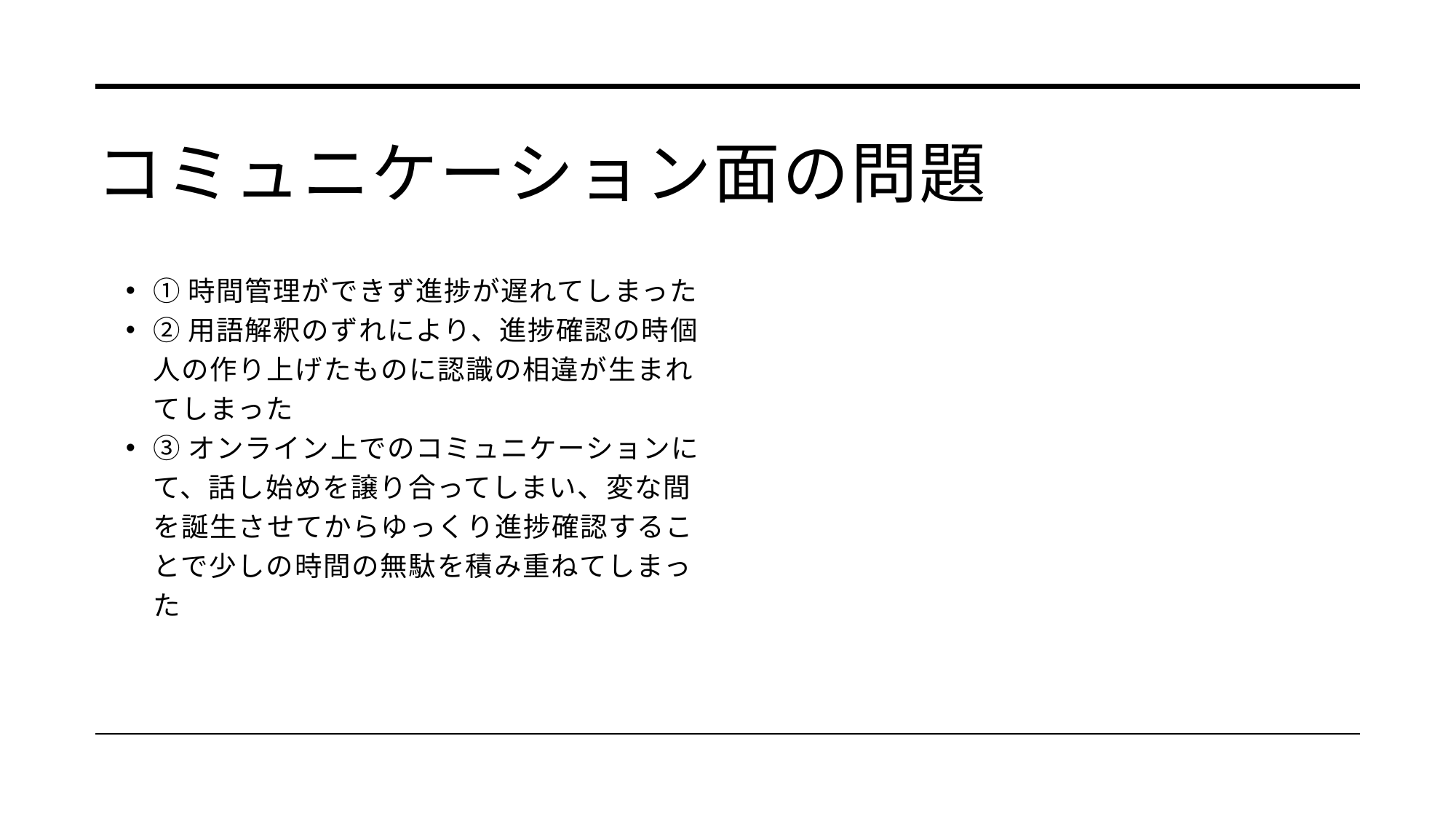

# コミュニケーション面の問題
①時間管理ができず進捗が遅れてしまった
②用語解釈のずれにより、進捗確認の時個人の作り上げたものに認識の相違が生まれてしまった
③オンライン上でのコミュニケーションにて、話し始めを譲り合ってしまい、変な間を誕生させてからゆっくり進捗確認することで少しの時間の無駄を積み重ねてしまった